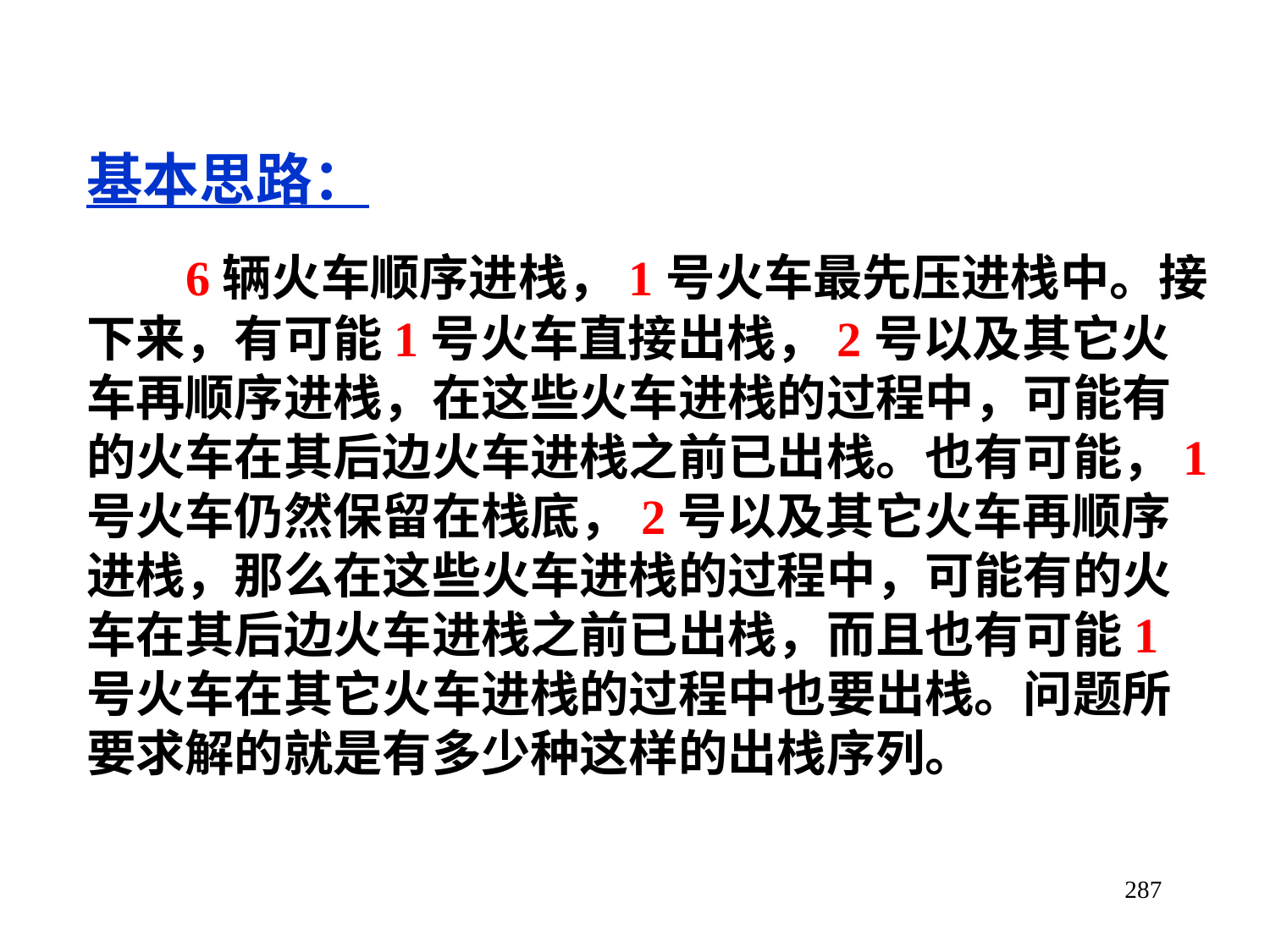

基本思路：
       6辆火车顺序进栈，1号火车最先压进栈中。接下来，有可能1号火车直接出栈，2号以及其它火车再顺序进栈，在这些火车进栈的过程中，可能有的火车在其后边火车进栈之前已出栈。也有可能，1号火车仍然保留在栈底，2号以及其它火车再顺序进栈，那么在这些火车进栈的过程中，可能有的火车在其后边火车进栈之前已出栈，而且也有可能1号火车在其它火车进栈的过程中也要出栈。问题所要求解的就是有多少种这样的出栈序列。
287